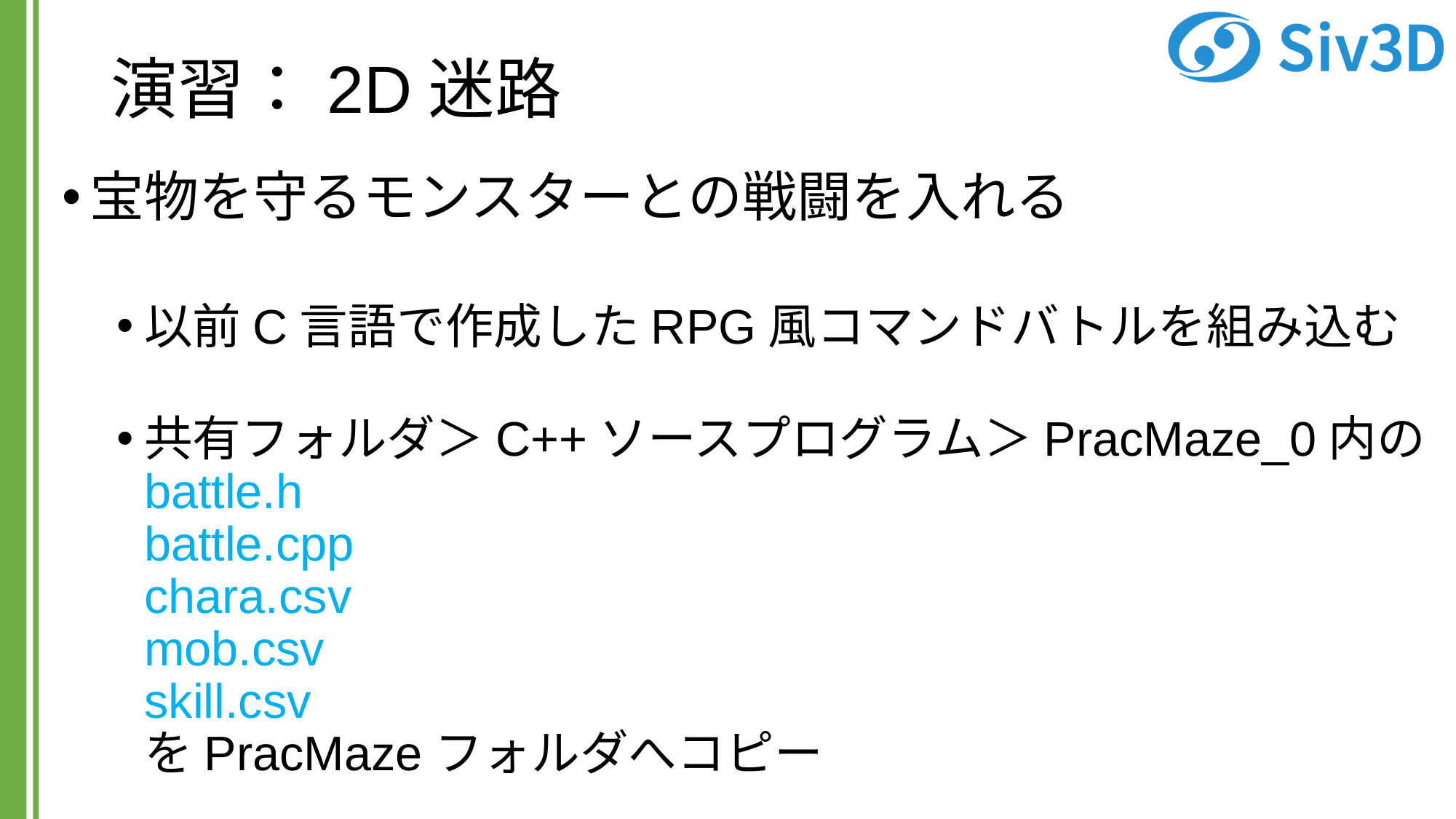

# 演習：2D迷路
宝物を守るモンスターとの戦闘を入れる
以前C言語で作成したRPG風コマンドバトルを組み込む
共有フォルダ＞C++ソースプログラム＞PracMaze_0内の
battle.h
battle.cpp
chara.csv
mob.csv
skill.csv
をPracMazeフォルダへコピー